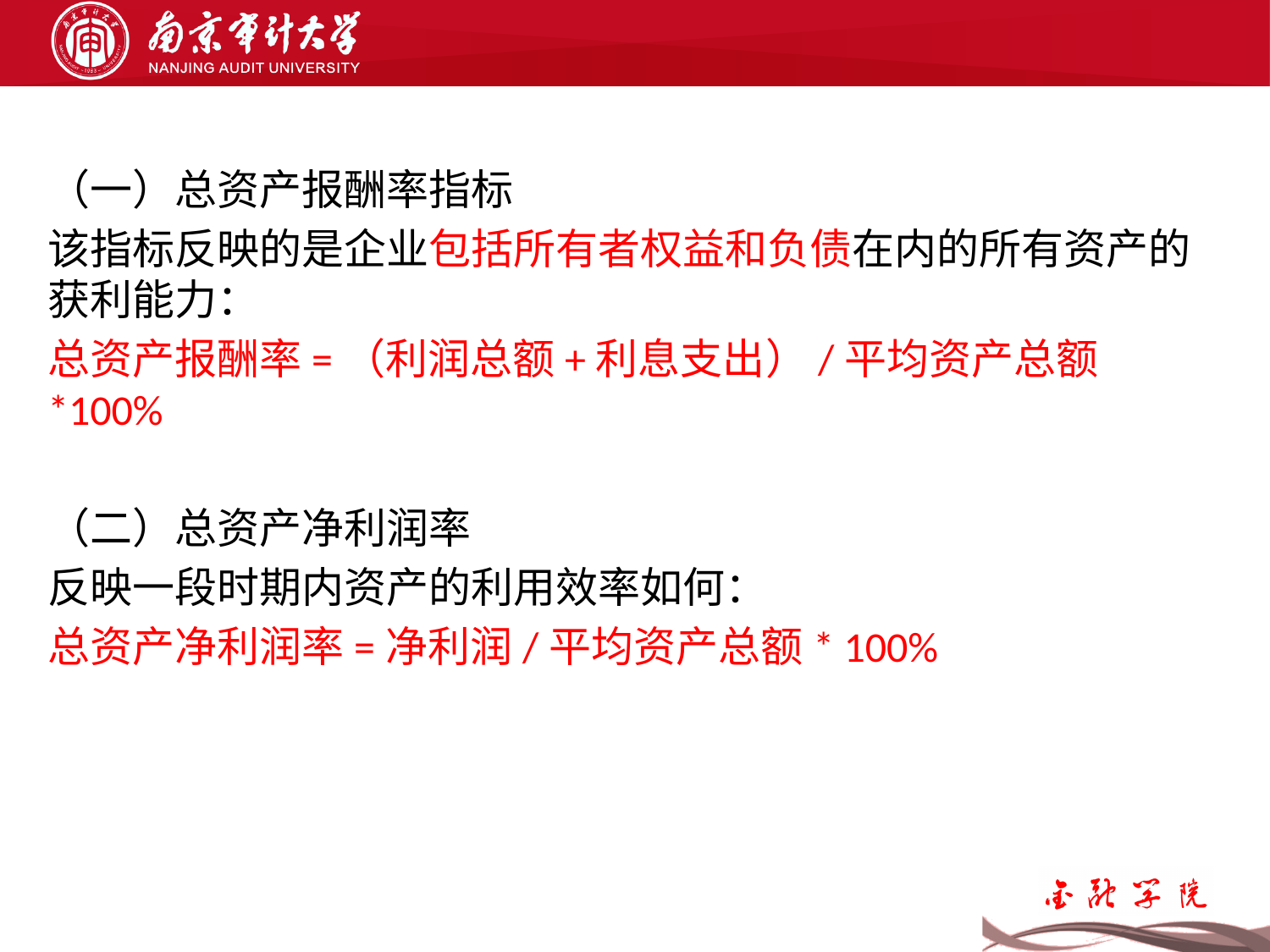

（一）总资产报酬率指标
该指标反映的是企业包括所有者权益和负债在内的所有资产的获利能力：
总资产报酬率=（利润总额+利息支出）/平均资产总额*100%

（二）总资产净利润率
反映一段时期内资产的利用效率如何：
总资产净利润率=净利润/平均资产总额* 100%